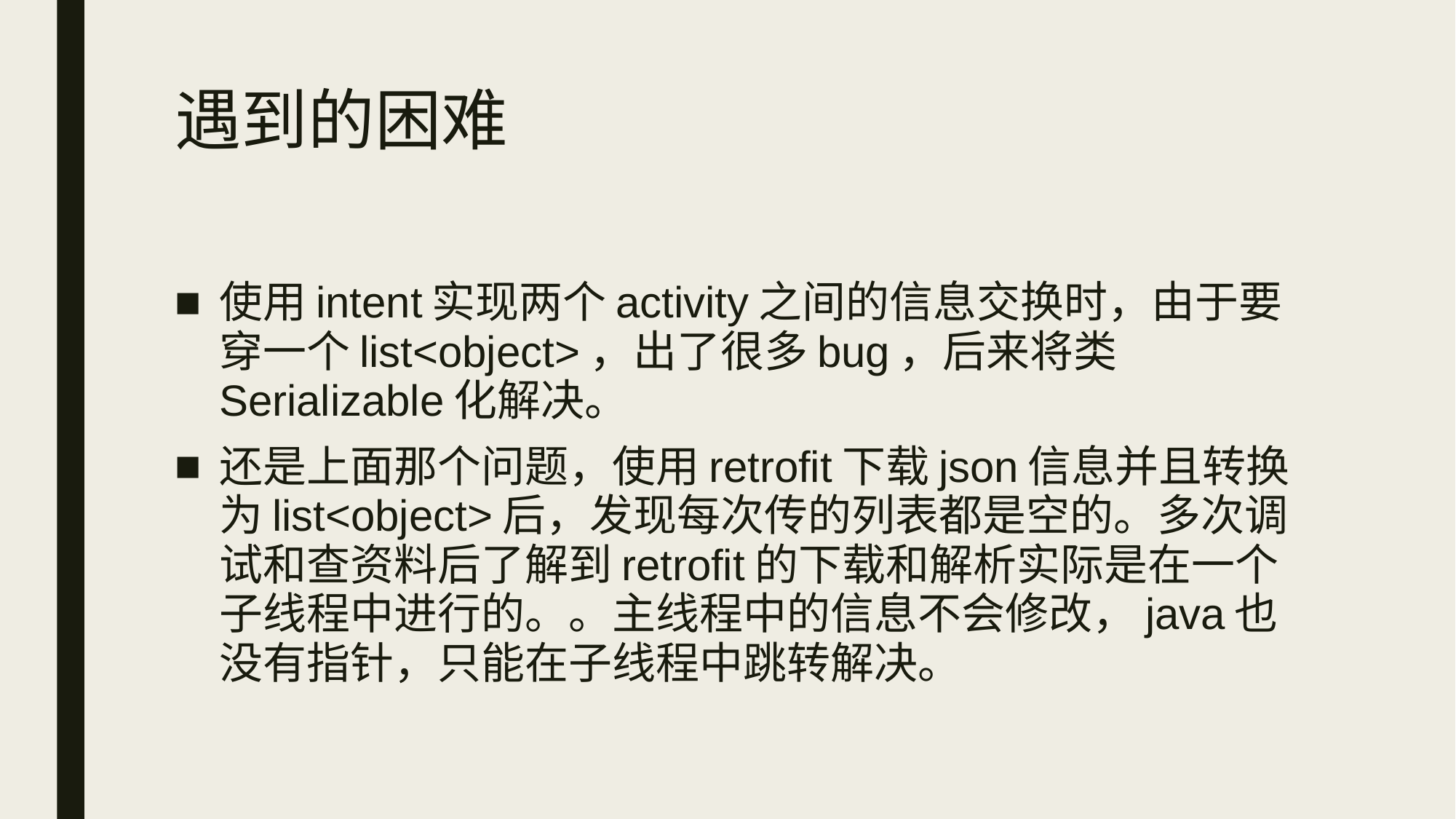

# 遇到的困难
使用intent实现两个activity之间的信息交换时，由于要穿一个list<object>，出了很多bug，后来将类Serializable化解决。
还是上面那个问题，使用retrofit下载json信息并且转换为list<object>后，发现每次传的列表都是空的。多次调试和查资料后了解到retrofit的下载和解析实际是在一个子线程中进行的。。主线程中的信息不会修改，java也没有指针，只能在子线程中跳转解决。